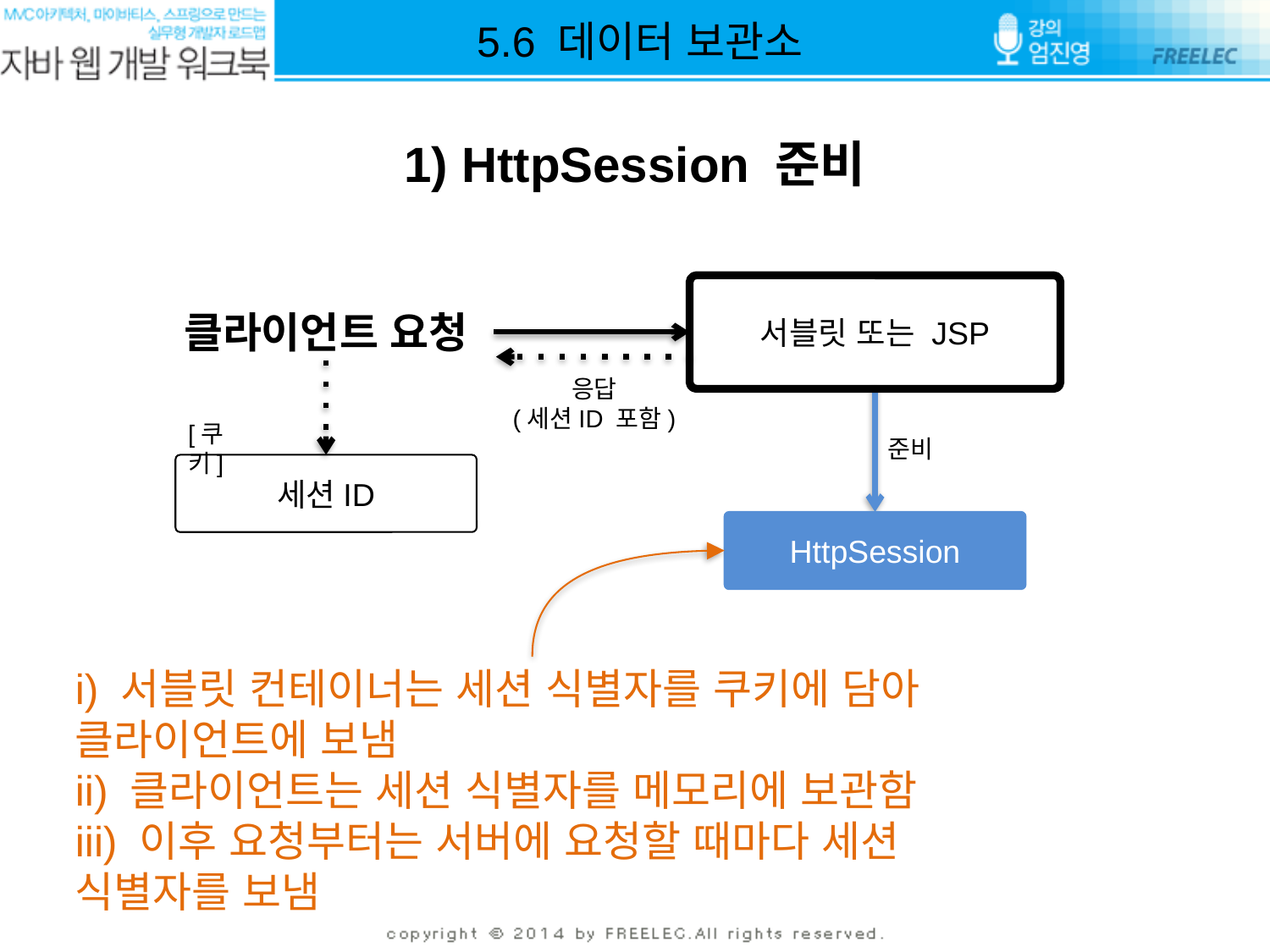

5.6 데이터 보관소
# 1) HttpSession 준비
서블릿 또는 JSP

클라이언트 요청
응답
(세션ID 포함)
[쿠키]
준비
세션ID
HttpSession
i) 서블릿 컨테이너는 세션 식별자를 쿠키에 담아 클라이언트에 보냄
ii) 클라이언트는 세션 식별자를 메모리에 보관함
iii) 이후 요청부터는 서버에 요청할 때마다 세션 식별자를 보냄